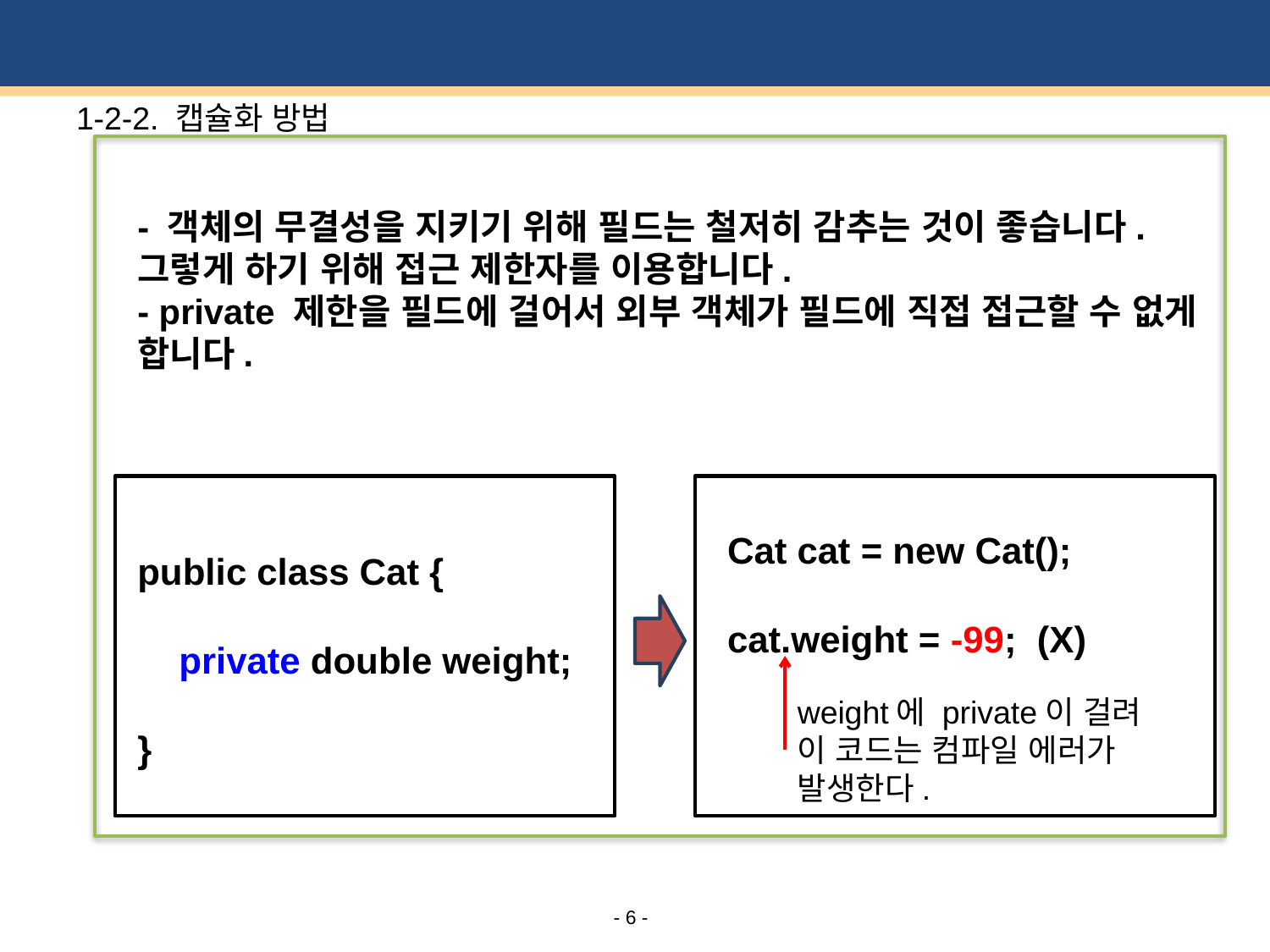

# 1-2-2. 캡슐화 방법

- 객체의 무결성을 지키기 위해 필드는 철저히 감추는 것이 좋습니다. 그렇게 하기 위해 접근 제한자를 이용합니다.
- private 제한을 필드에 걸어서 외부 객체가 필드에 직접 접근할 수 없게 합니다.

Cat cat = new Cat();

cat.weight = -99;  (X)

public class Cat {

    private double weight;

}

weight에 private이 걸려
이 코드는 컴파일 에러가 발생한다.